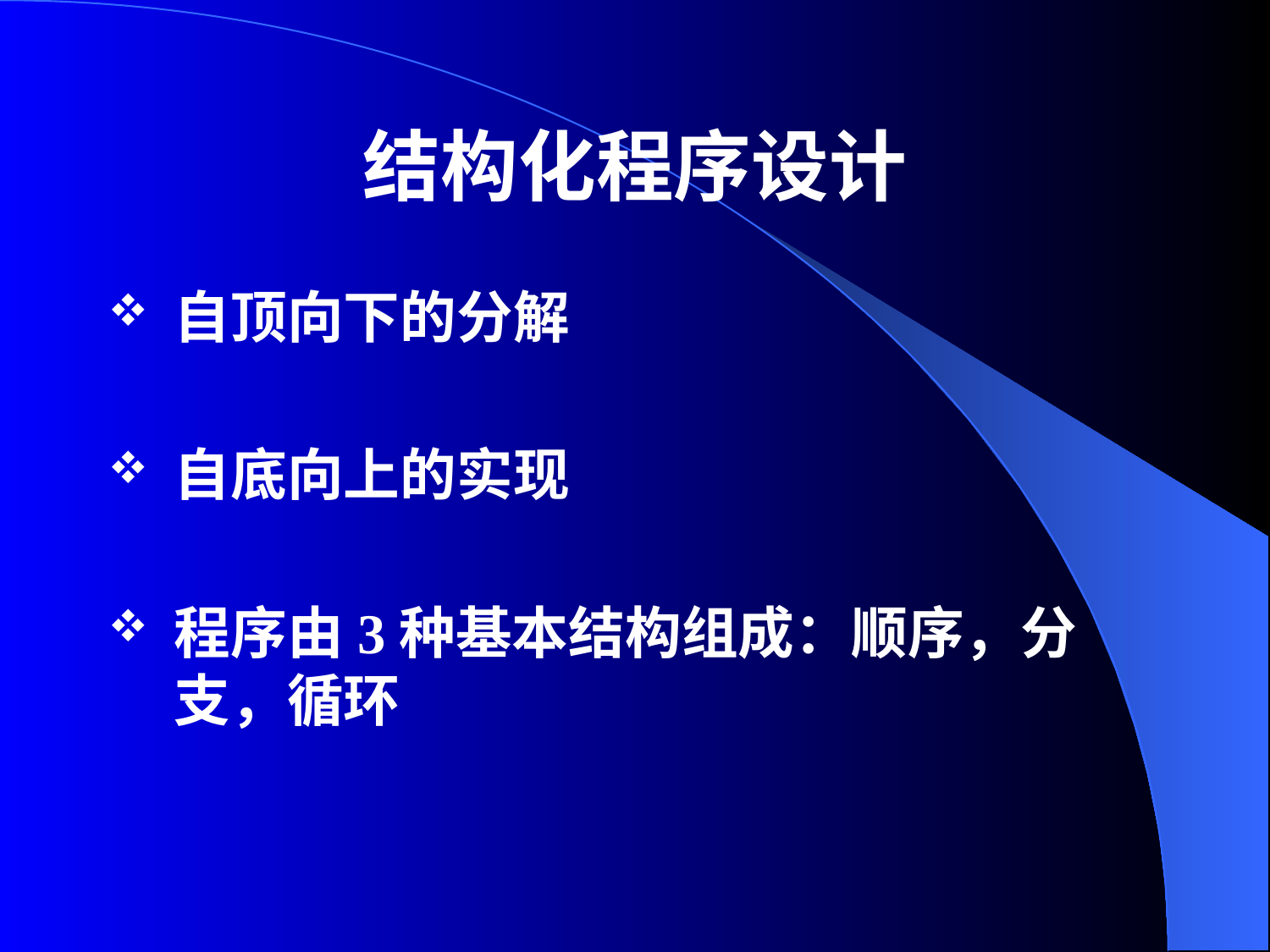

# 结构化程序设计
自顶向下的分解

自底向上的实现

程序由3种基本结构组成：顺序，分支，循环